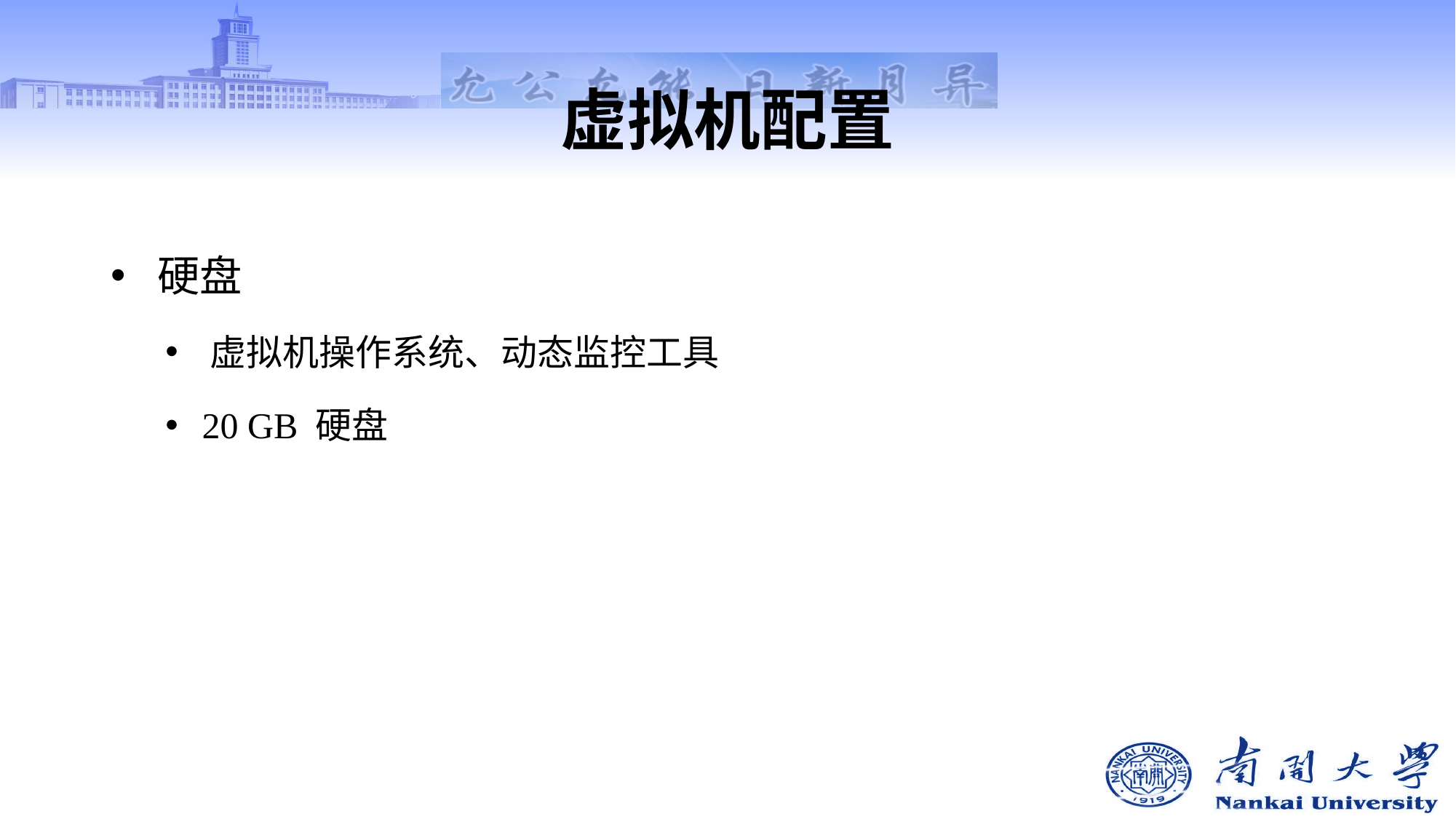

# 虚拟机配置
 硬盘
 虚拟机操作系统、动态监控工具
 20 GB 硬盘